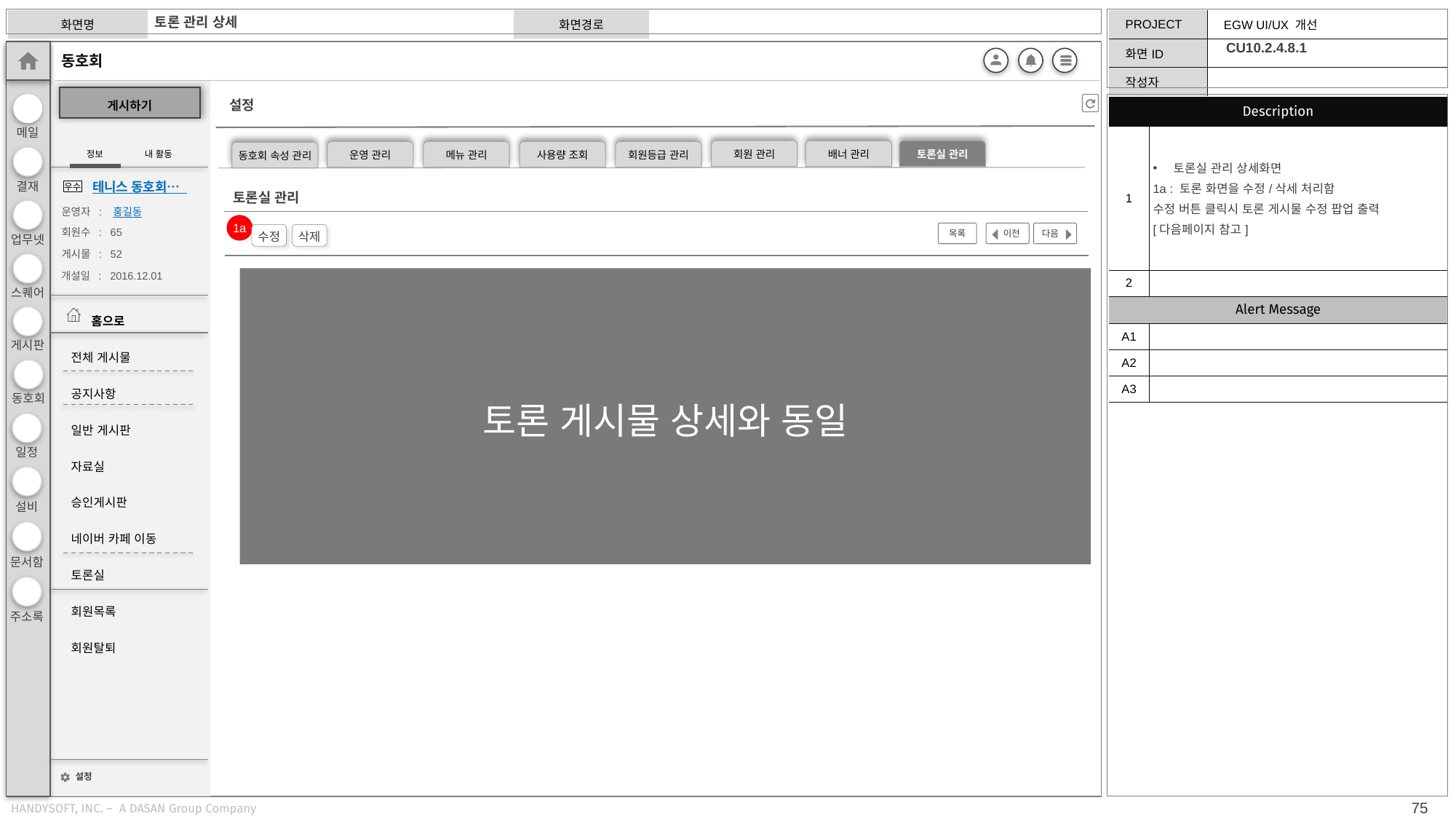

토론 관리 상세
CU10.2.4.8.1

설정
| Description |  |
| --- | --- |
| 1 | 토론실 관리 상세화면 1a : 토론 화면을 수정/삭세 처리함 수정 버튼 클릭시 토론 게시물 수정 팝업 출력 [다음페이지 참고] |
| 2 |  |
| Alert Message |  |
| A1 |  |
| A2 |  |
| A3 |  |
회원 관리
배너 관리
토론실 관리
운영 관리
메뉴 관리
사용량 조회
회원등급 관리
동호회 속성 관리
토론실 관리
1a
목록

이전

다음

수정
삭제
토론 게시물 상세와 동일